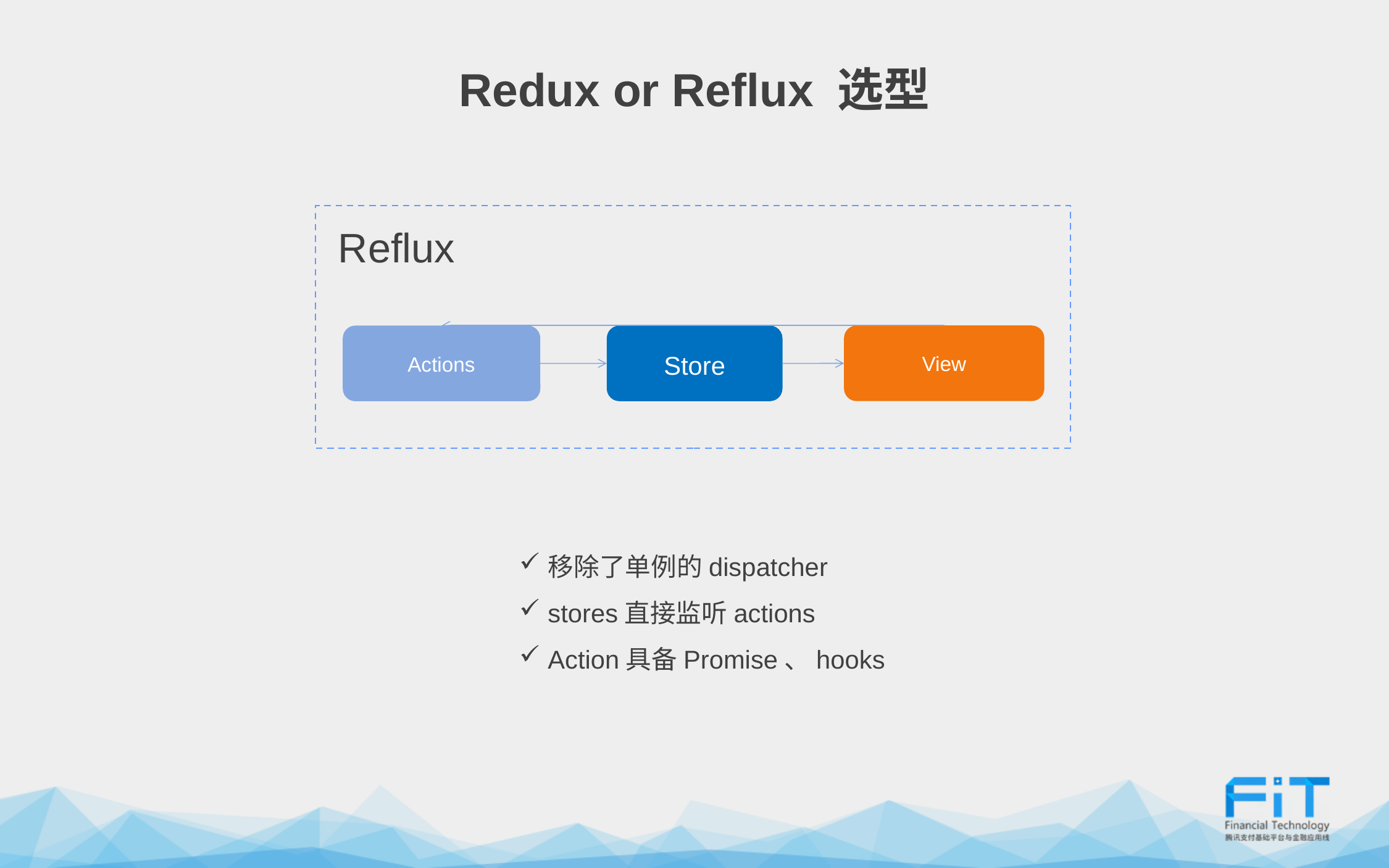

# Redux or Reflux 选型

Reflux
View
Actions
Store
移除了单例的dispatcher
stores直接监听actions
Action具备Promise、hooks
Stores
Actions
View